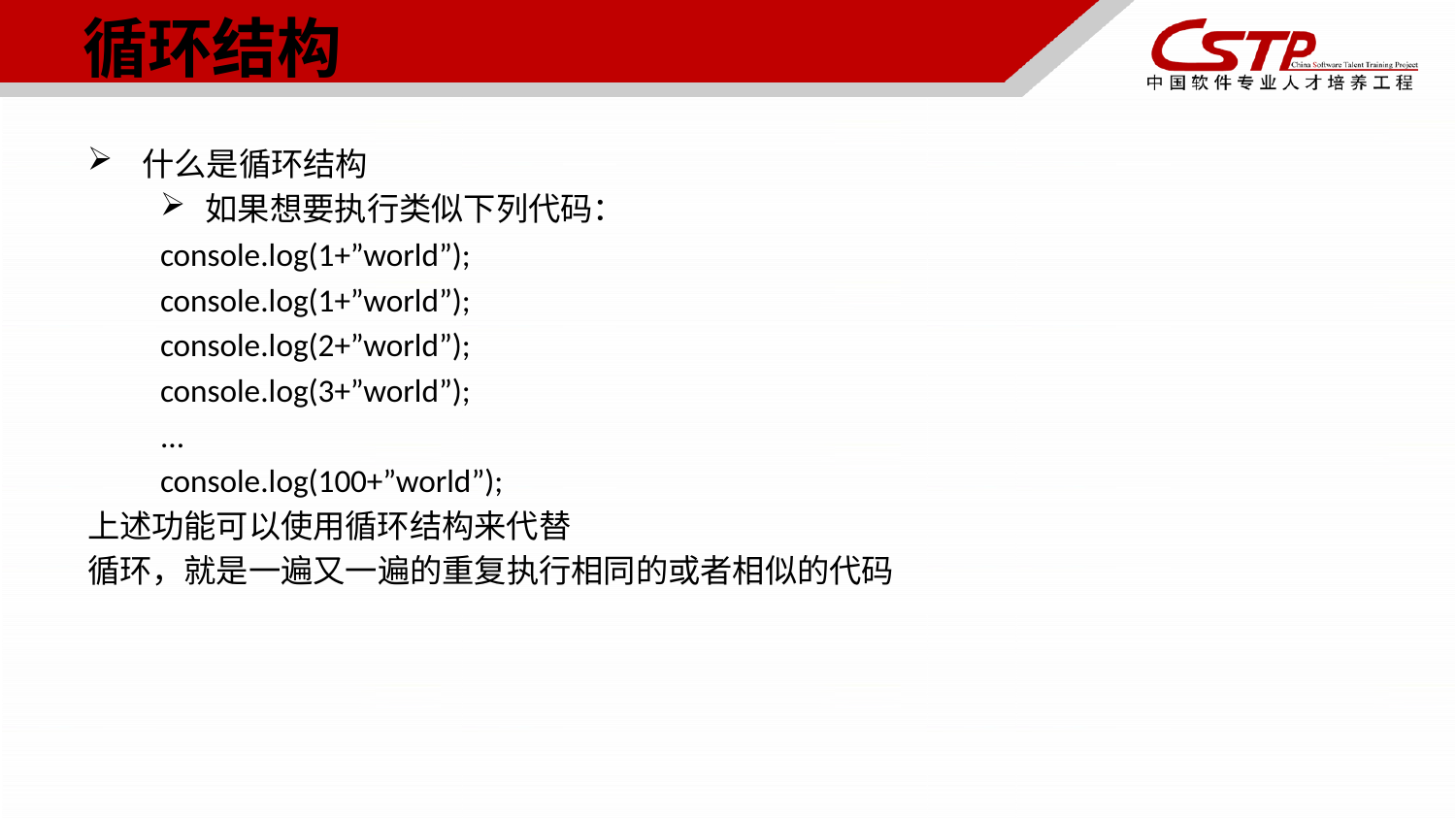

# 循环结构
什么是循环结构
如果想要执行类似下列代码：
console.log(1+”world”);
console.log(1+”world”);
console.log(2+”world”);
console.log(3+”world”);
...
console.log(100+”world”);
上述功能可以使用循环结构来代替
循环，就是一遍又一遍的重复执行相同的或者相似的代码